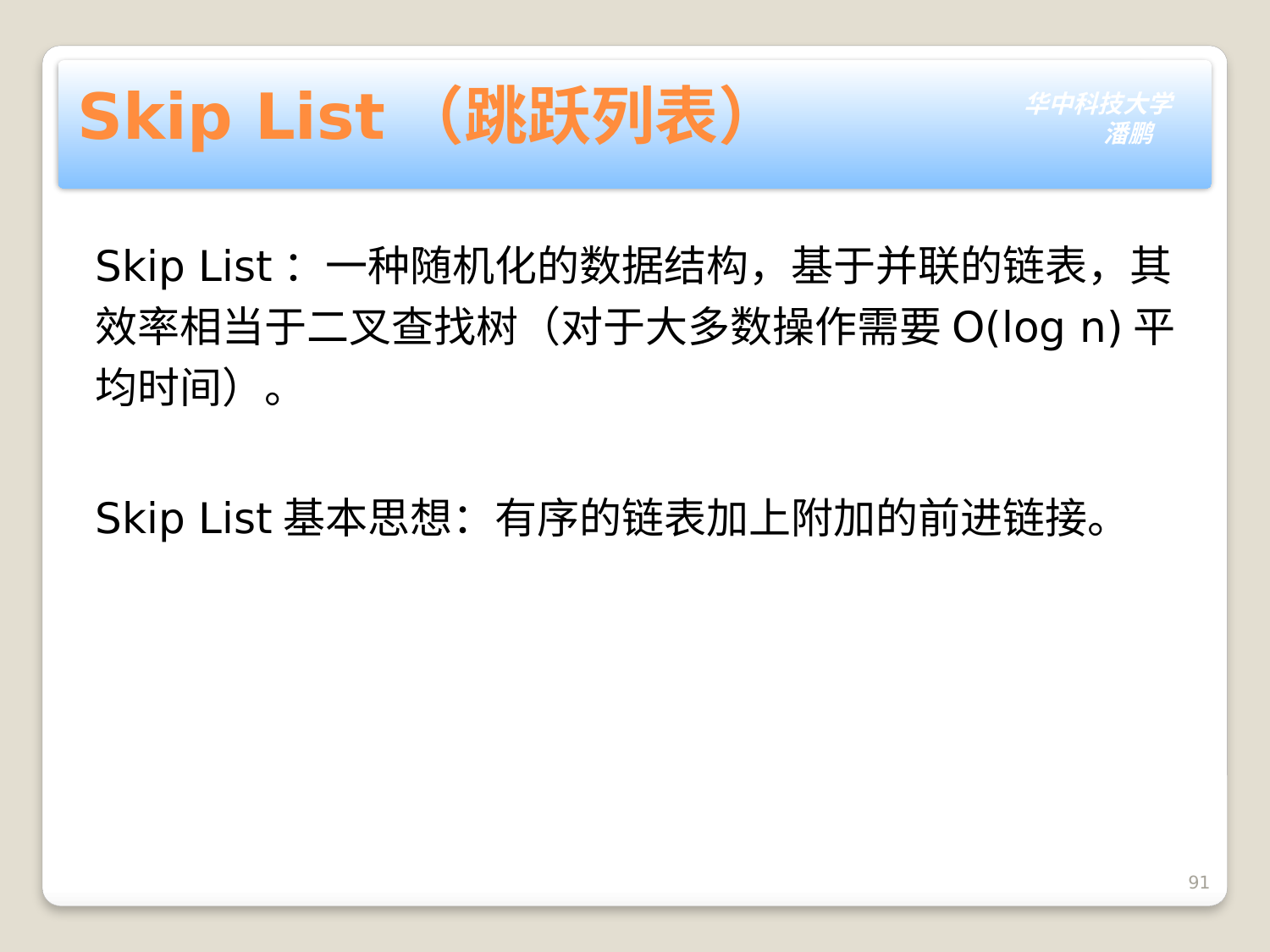

# Skip List（跳跃列表）
Skip List：一种随机化的数据结构，基于并联的链表，其效率相当于二叉查找树（对于大多数操作需要O(log n)平均时间）。

Skip List基本思想：有序的链表加上附加的前进链接。
91